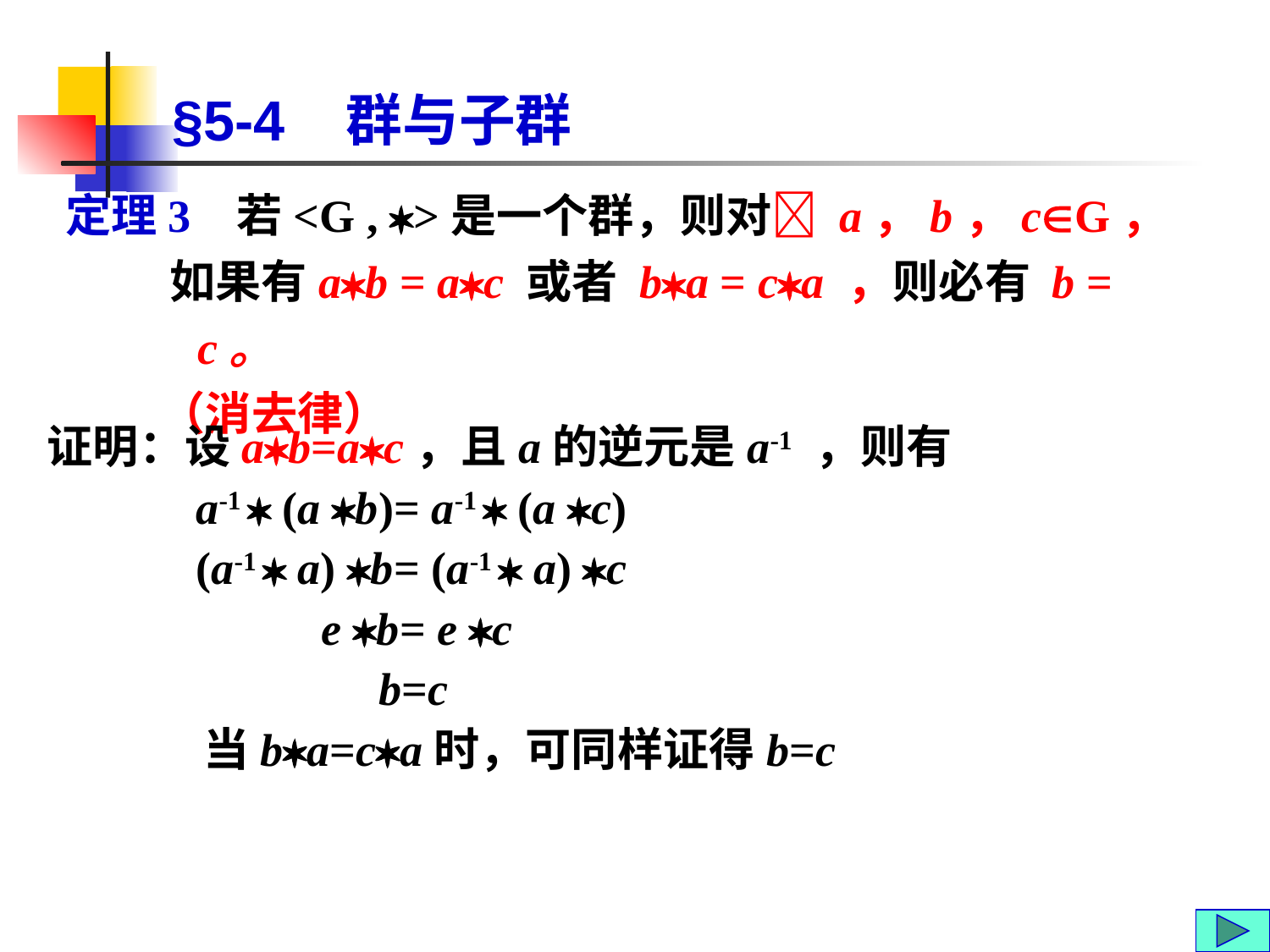

# §5-4   群与子群
定理3   若<G , ∗>是一个群，则对∀ a，b，c∈G，
         如果有a∗b = a∗c 或者 b∗a = c∗a ，则必有 b = c。
        （消去律）
证明：设a∗b=a∗c，且a的逆元是a-1 ，则有
             a-1 ∗ (a ∗b)= a-1 ∗ (a ∗c)
             (a-1 ∗ a) ∗b= (a-1 ∗ a) ∗c
                        e ∗b= e ∗c
                             b=c
              当b∗a=c∗a时，可同样证得b=c
28